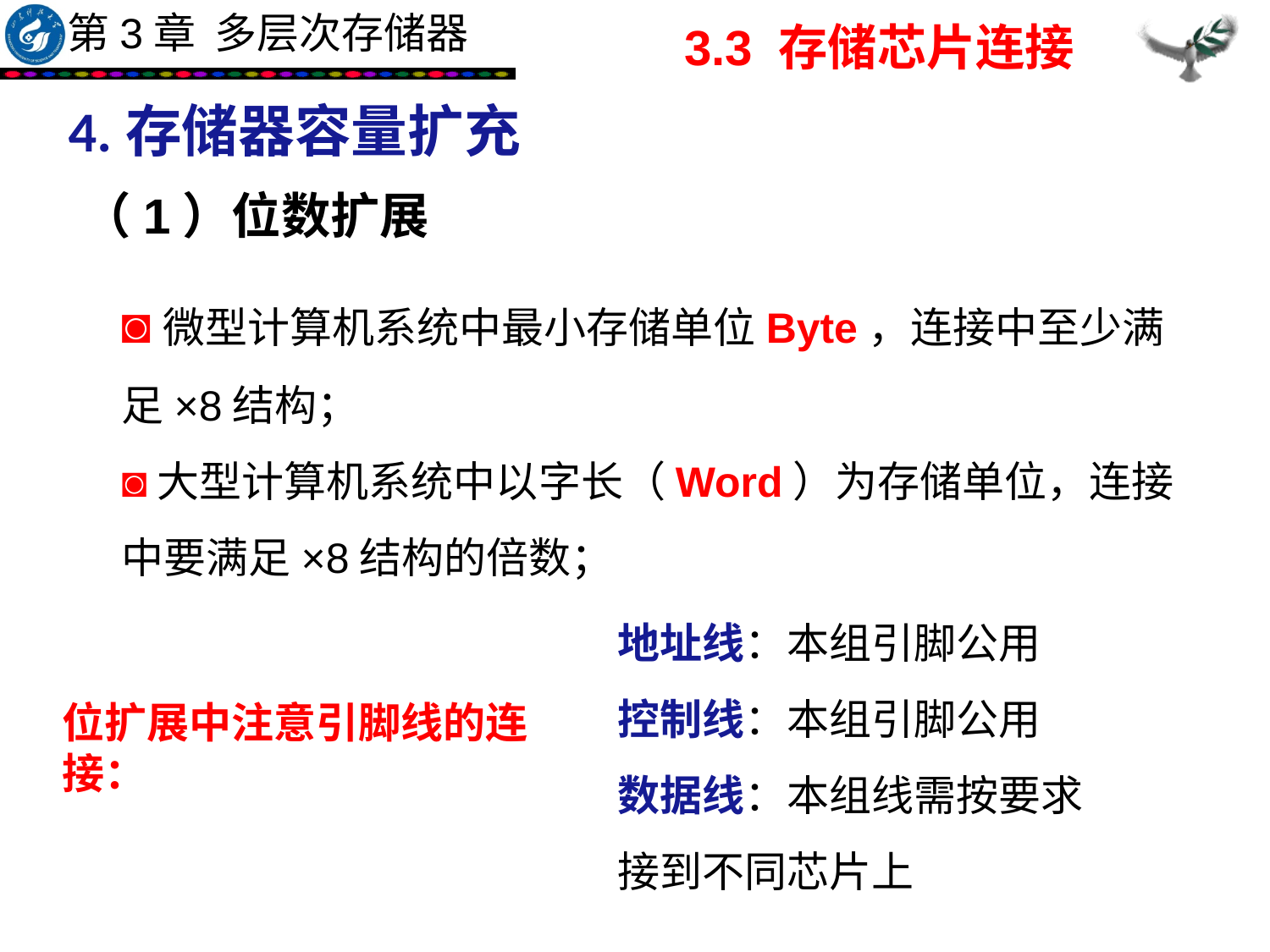

3.3 存储芯片连接
4.存储器容量扩充
（1）位数扩展
◙微型计算机系统中最小存储单位Byte，连接中至少满足×8结构；
◙大型计算机系统中以字长（Word）为存储单位，连接中要满足×8结构的倍数；
地址线：本组引脚公用
控制线：本组引脚公用
数据线：本组线需按要求接到不同芯片上
位扩展中注意引脚线的连接：